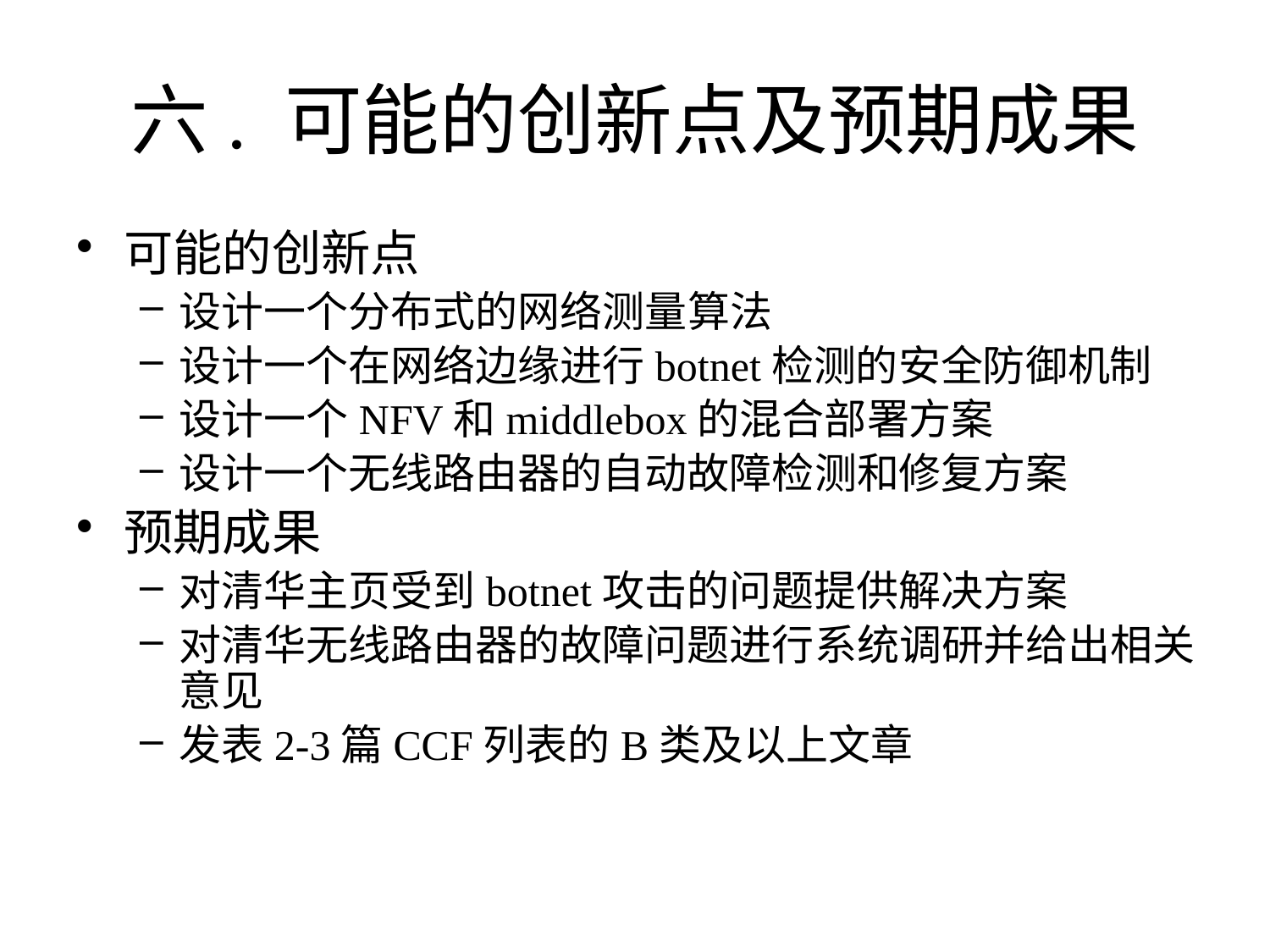

# 六. 可能的创新点及预期成果
可能的创新点
设计一个分布式的网络测量算法
设计一个在网络边缘进行botnet检测的安全防御机制
设计一个NFV和middlebox的混合部署方案
设计一个无线路由器的自动故障检测和修复方案
预期成果
对清华主页受到botnet攻击的问题提供解决方案
对清华无线路由器的故障问题进行系统调研并给出相关意见
发表2-3篇CCF列表的B类及以上文章